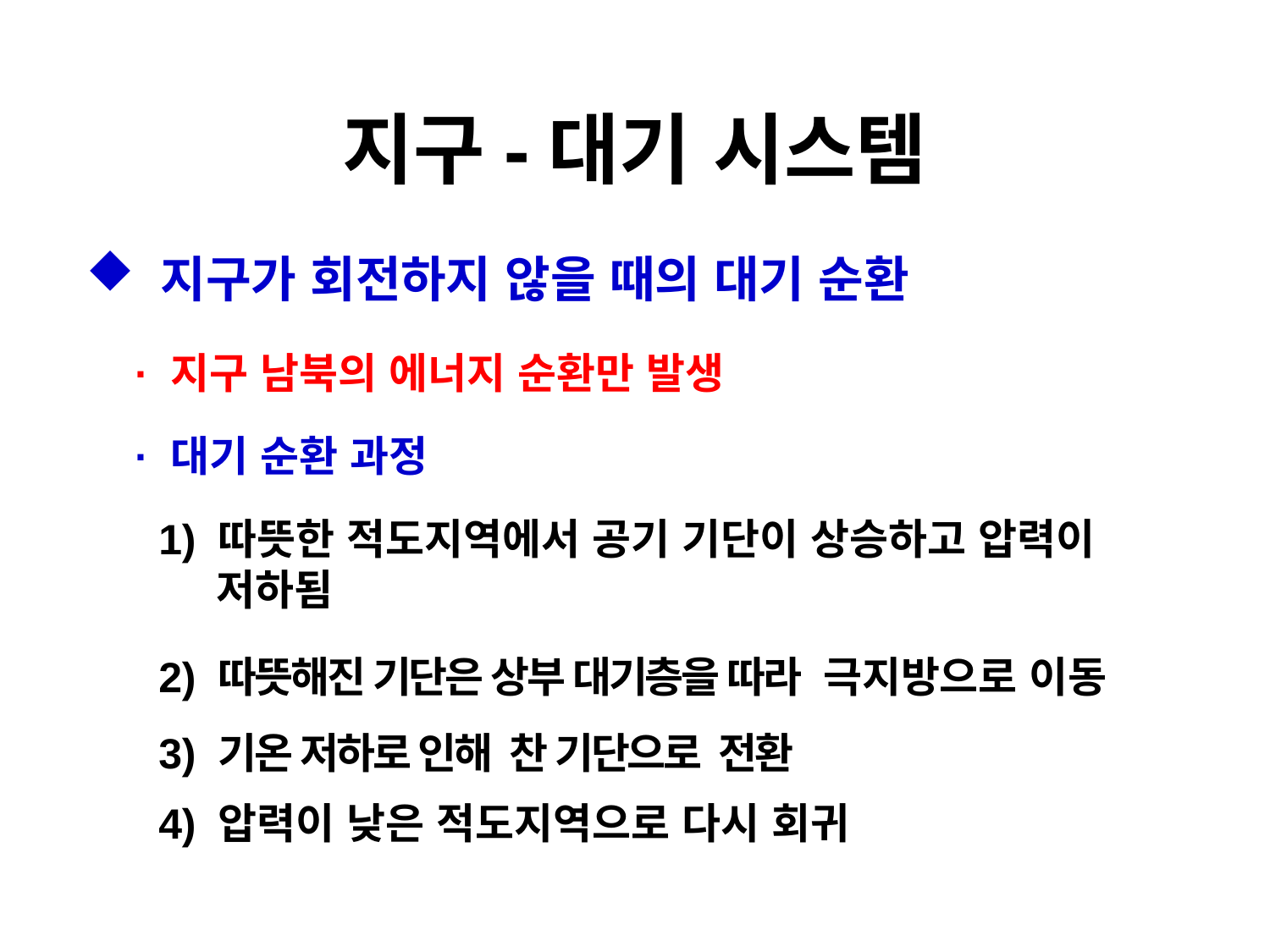

# 지구-대기 시스템
 지구가 회전하지 않을 때의 대기 순환
    · 지구 남북의 에너지 순환만 발생
    · 대기 순환 과정
      1) 따뜻한 적도지역에서 공기 기단이 상승하고 압력이
          저하됨
      2) 따뜻해진 기단은 상부 대기층을 따라  극지방으로 이동
      3) 기온 저하로 인해  찬 기단으로  전환
      4) 압력이 낮은 적도지역으로 다시 회귀